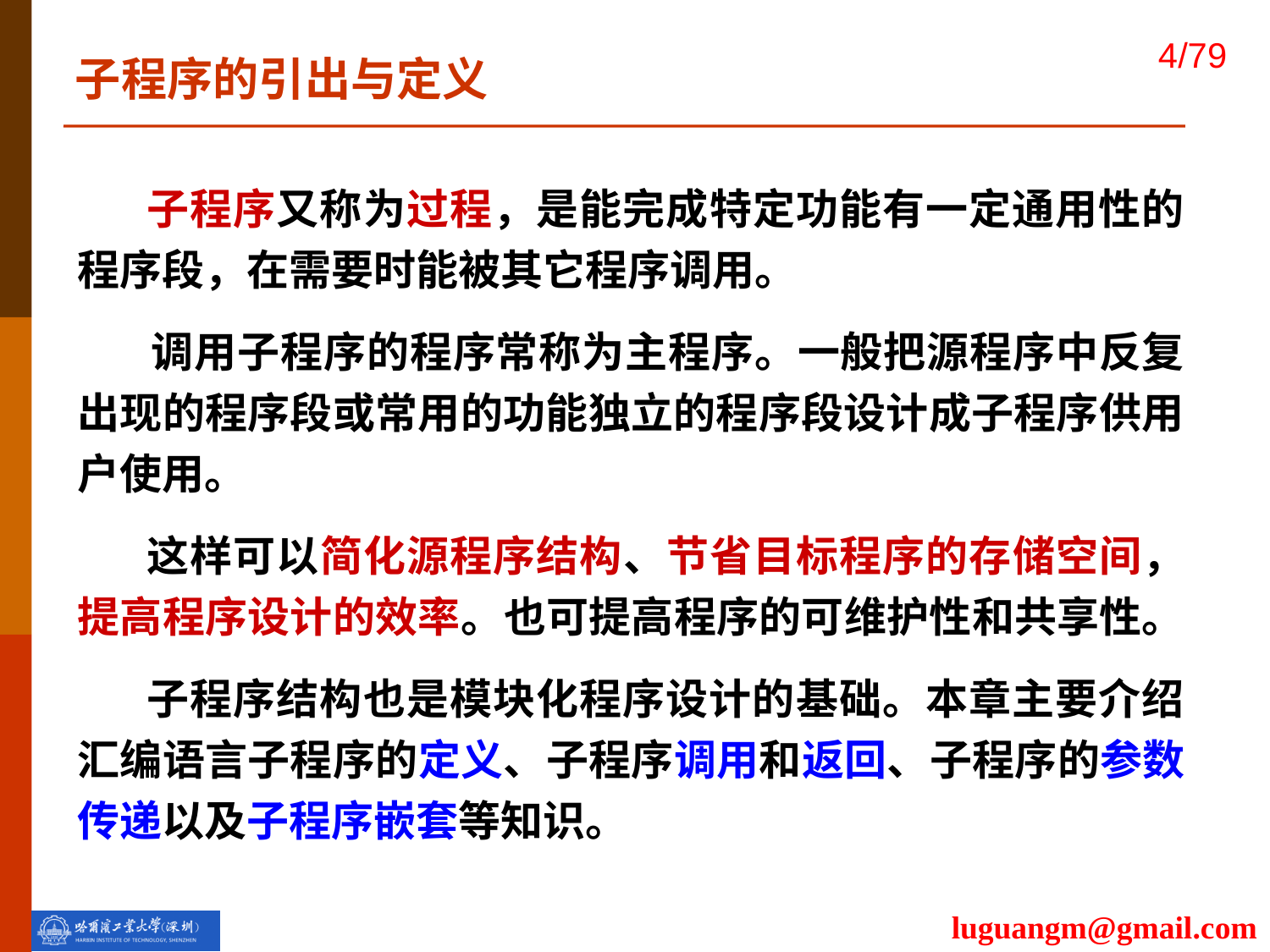

子程序的引出与定义
  子程序又称为过程，是能完成特定功能有一定通用性的程序段，在需要时能被其它程序调用。
调用子程序的程序常称为主程序。一般把源程序中反复出现的程序段或常用的功能独立的程序段设计成子程序供用户使用。
  这样可以简化源程序结构、节省目标程序的存储空间，提高程序设计的效率。也可提高程序的可维护性和共享性。
  子程序结构也是模块化程序设计的基础。本章主要介绍汇编语言子程序的定义、子程序调用和返回、子程序的参数传递以及子程序嵌套等知识。